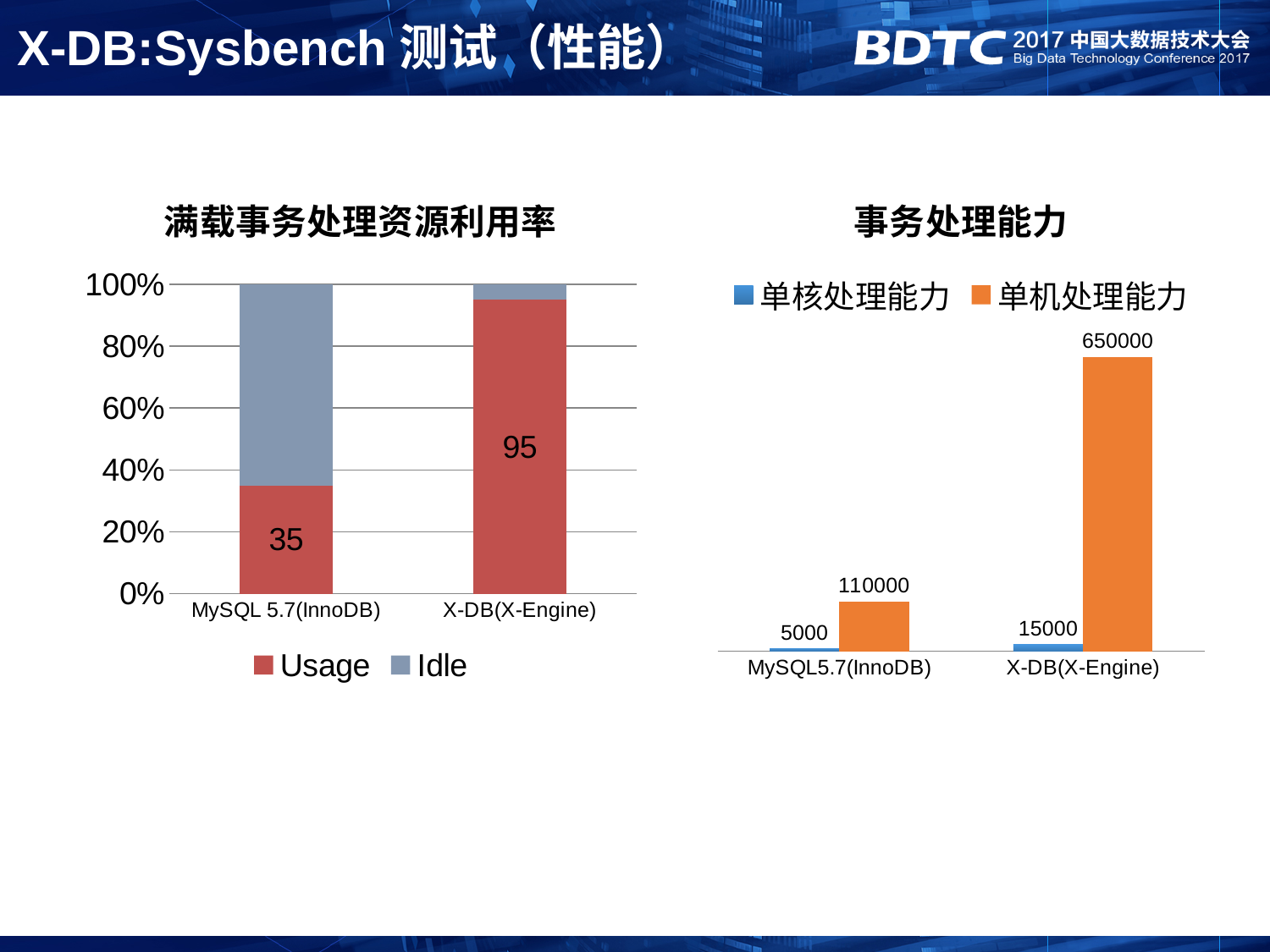

# X-DB:Sysbench测试（性能）

### Chart: 满载事务处理资源利用率

| Category | Usage | Idle |
|---|---|---|
| MySQL 5.7(InnoDB) | 35.0 | 65.0 |
| X-DB(X-Engine) | 95.0 | 5.0 |

### Chart: 事务处理能力

| Category | 单核处理能力 | 单机处理能力 |
|---|---|---|
| MySQL5.7(InnoDB) | 5000.0 | 110000.0 |
| X-DB(X-Engine) | 15000.0 | 650000.0 |